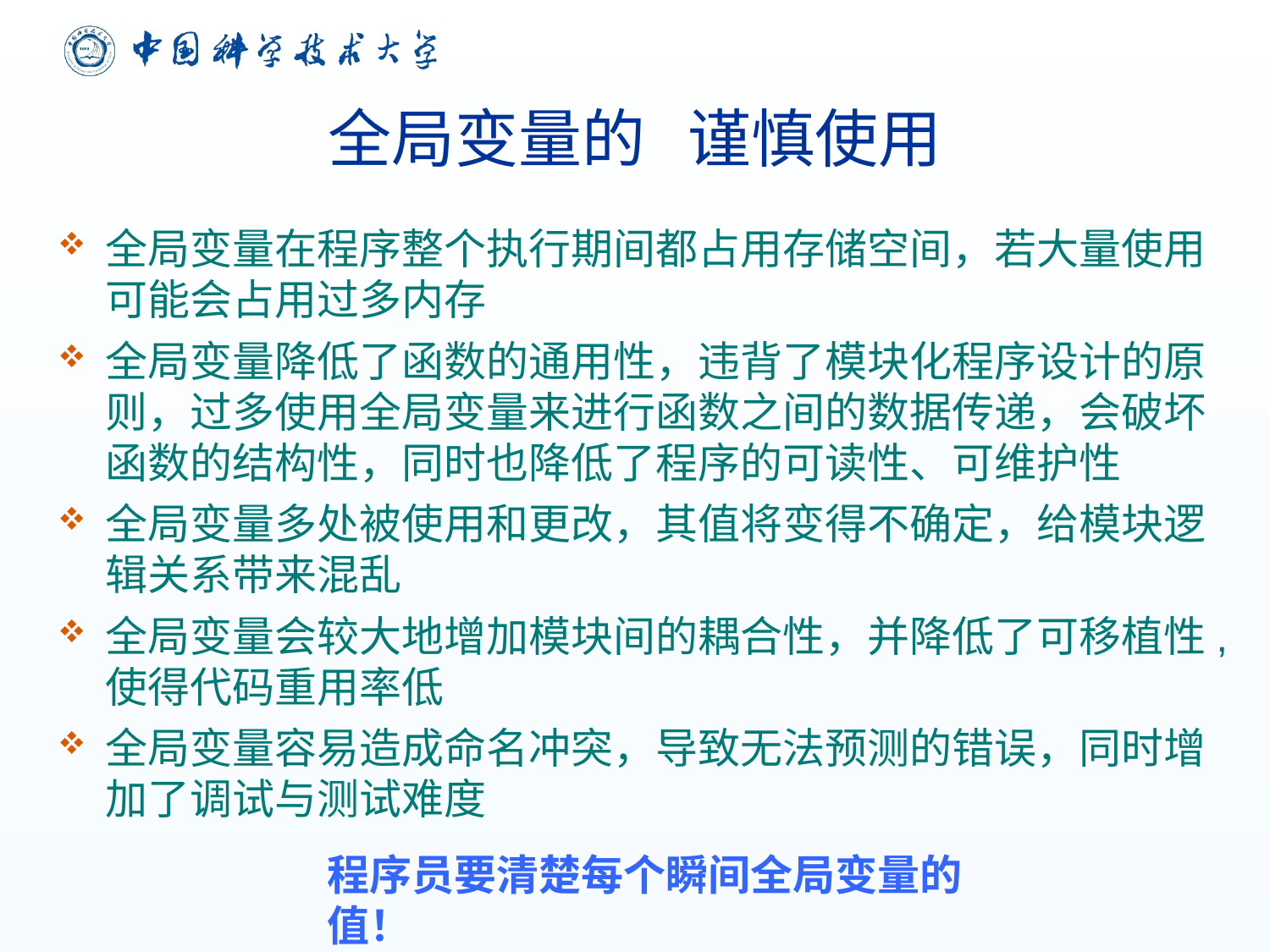

# 全局变量的   谨慎使用
全局变量在程序整个执行期间都占用存储空间，若大量使用可能会占用过多内存
全局变量降低了函数的通用性，违背了模块化程序设计的原则，过多使用全局变量来进行函数之间的数据传递，会破坏函数的结构性，同时也降低了程序的可读性、可维护性
全局变量多处被使用和更改，其值将变得不确定，给模块逻辑关系带来混乱
全局变量会较大地增加模块间的耦合性，并降低了可移植性,使得代码重用率低
全局变量容易造成命名冲突，导致无法预测的错误，同时增加了调试与测试难度
程序员要清楚每个瞬间全局变量的值！